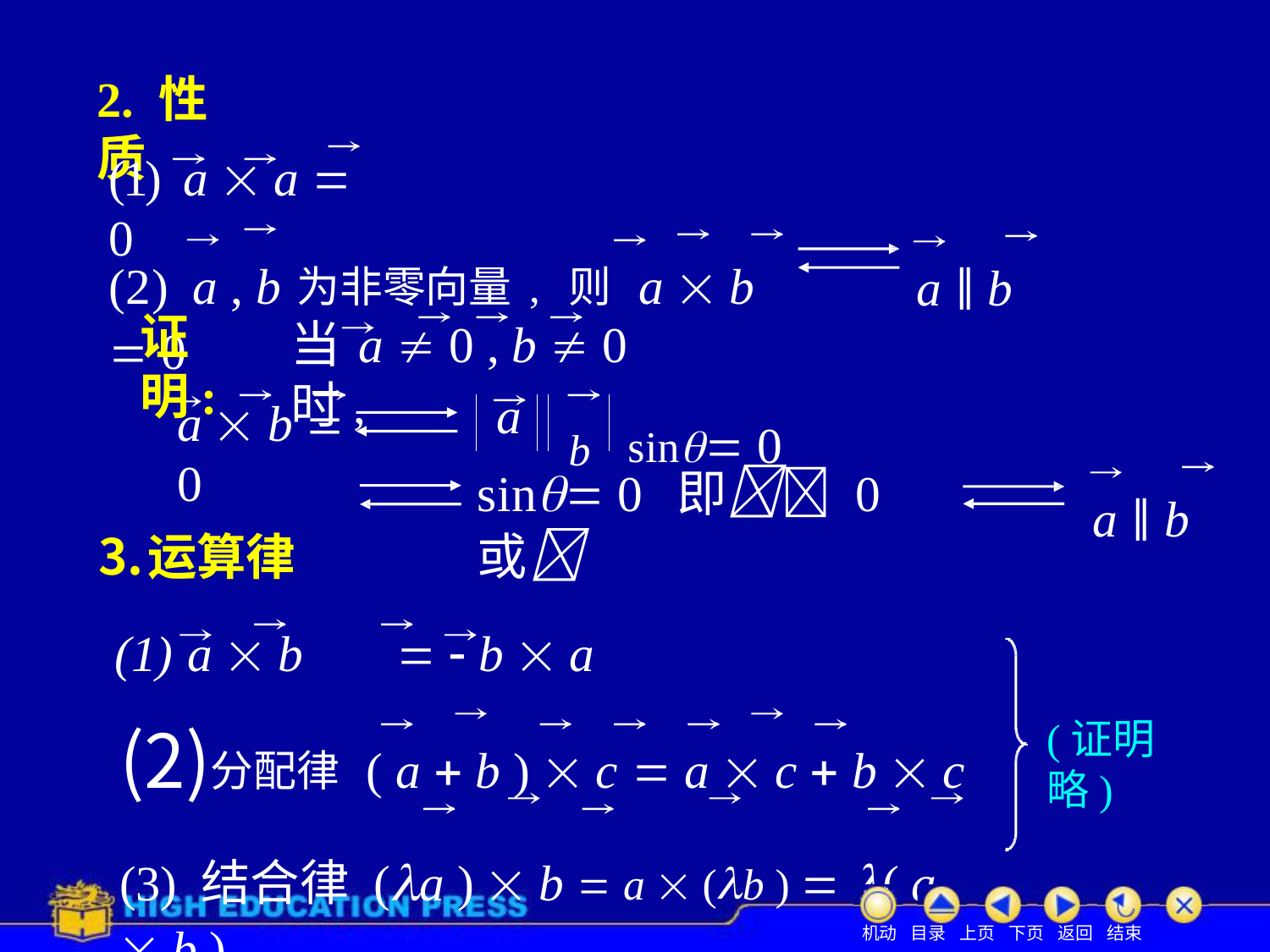

2. 性质

# (1)	a × a = 0

(2)	a , b为非零向量, 则 a × b = 0

a ∥ b

证明:
当a ≠ 0 , b ≠ 0 时,

a
b	sinθ= 0
a × b = 0

sinθ= 0	即θ= 0 或π
a ∥ b

运算律
a × b	= − b × a
分配律 ( a + b ) × c = a × c + b × c
(3) 结合律 (λa ) × b = a × (λb ) = λ( a × b )

(证明略)

机动 目录 上页 下页 返回 结束